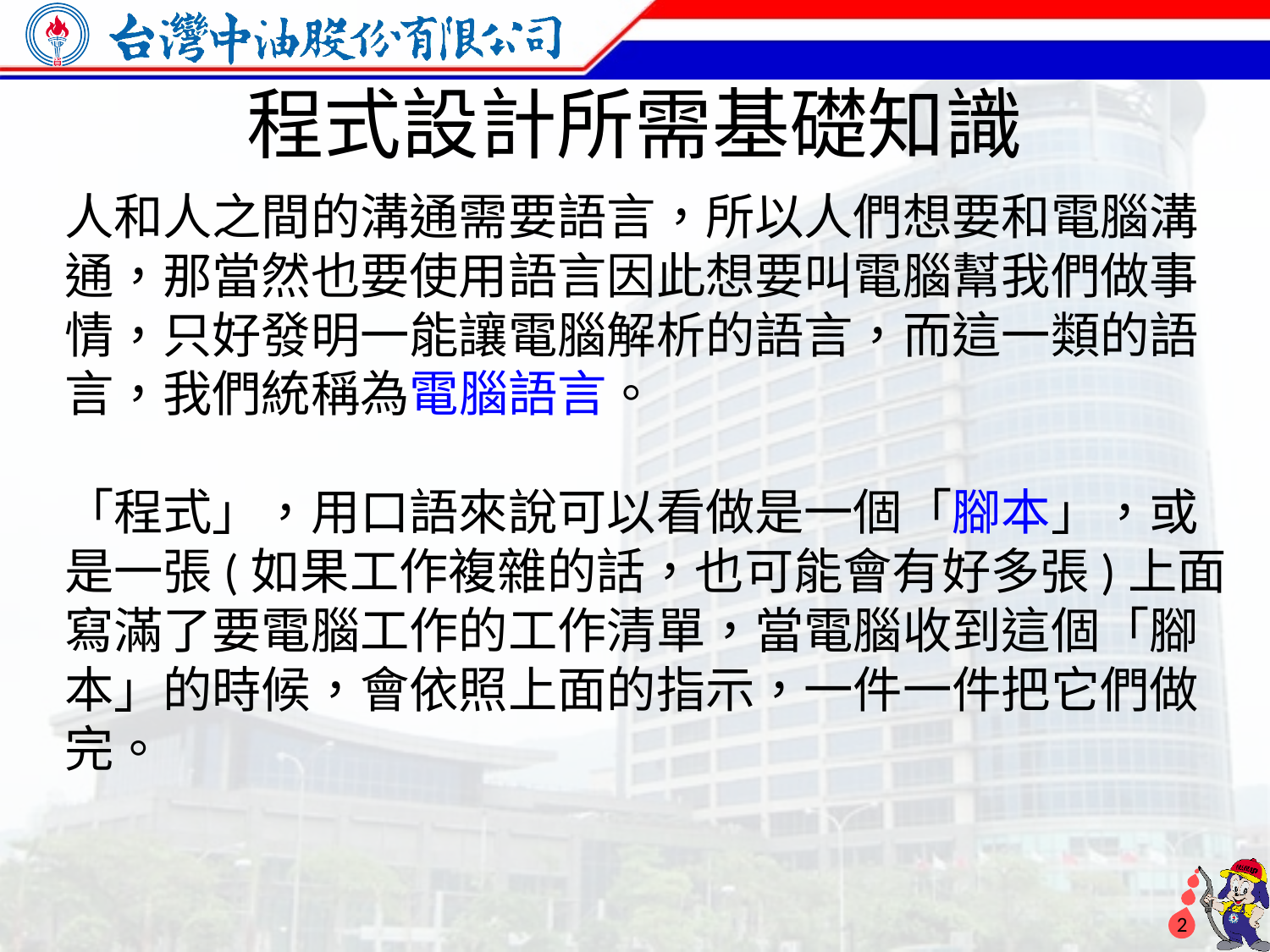

程式設計所需基礎知識
人和人之間的溝通需要語言，所以人們想要和電腦溝通，那當然也要使用語言因此想要叫電腦幫我們做事情，只好發明一能讓電腦解析的語言，而這一類的語言，我們統稱為電腦語言。

「程式」，用口語來說可以看做是一個「腳本」，或是一張(如果工作複雜的話，也可能會有好多張)上面寫滿了要電腦工作的工作清單，當電腦收到這個「腳本」的時候，會依照上面的指示，一件一件把它們做完。
2